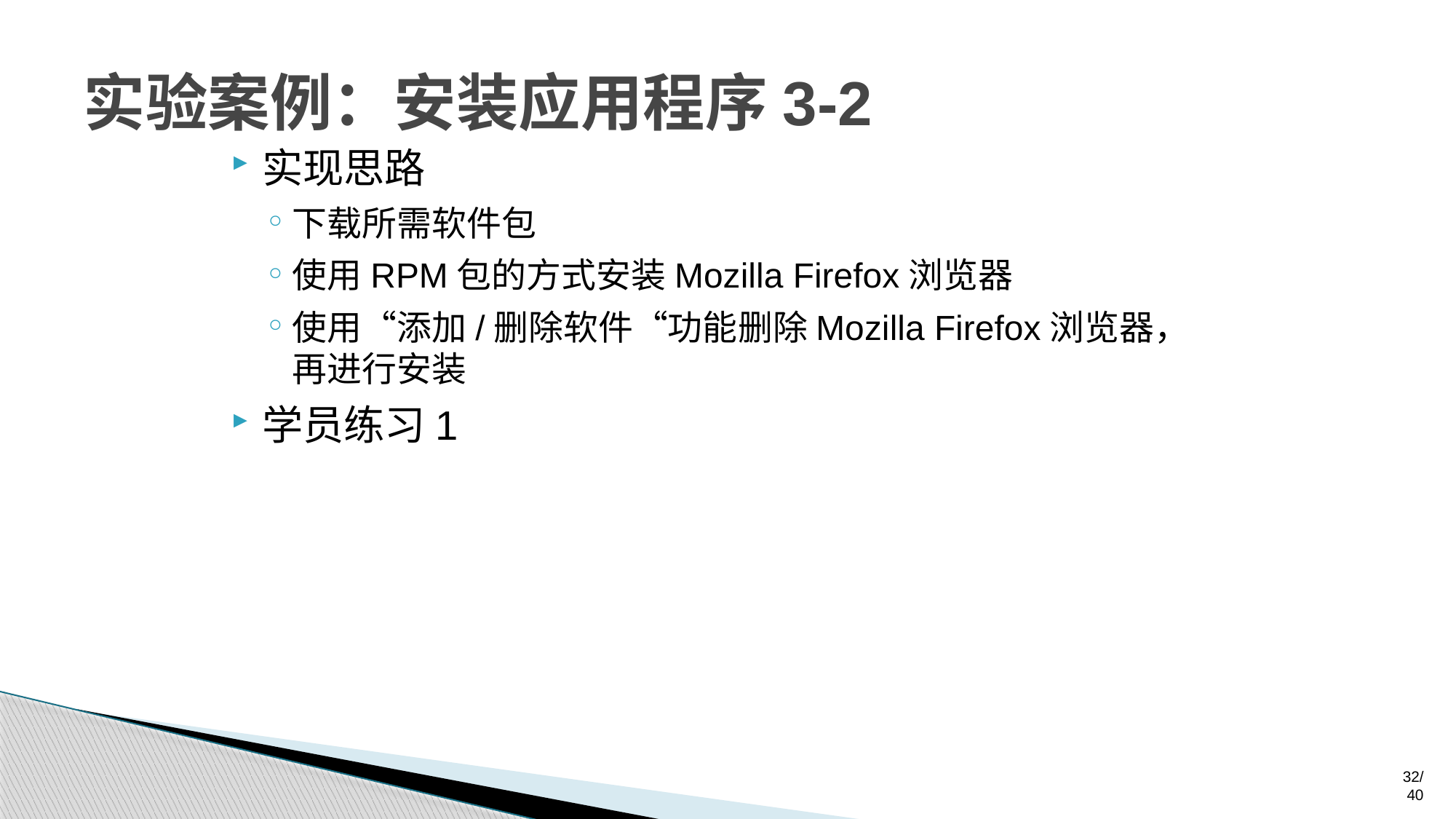

# 实验案例：安装应用程序3-2
实现思路
下载所需软件包
使用RPM包的方式安装Mozilla Firefox浏览器
使用“添加/删除软件“功能删除Mozilla Firefox浏览器，再进行安装
学员练习1
32/40